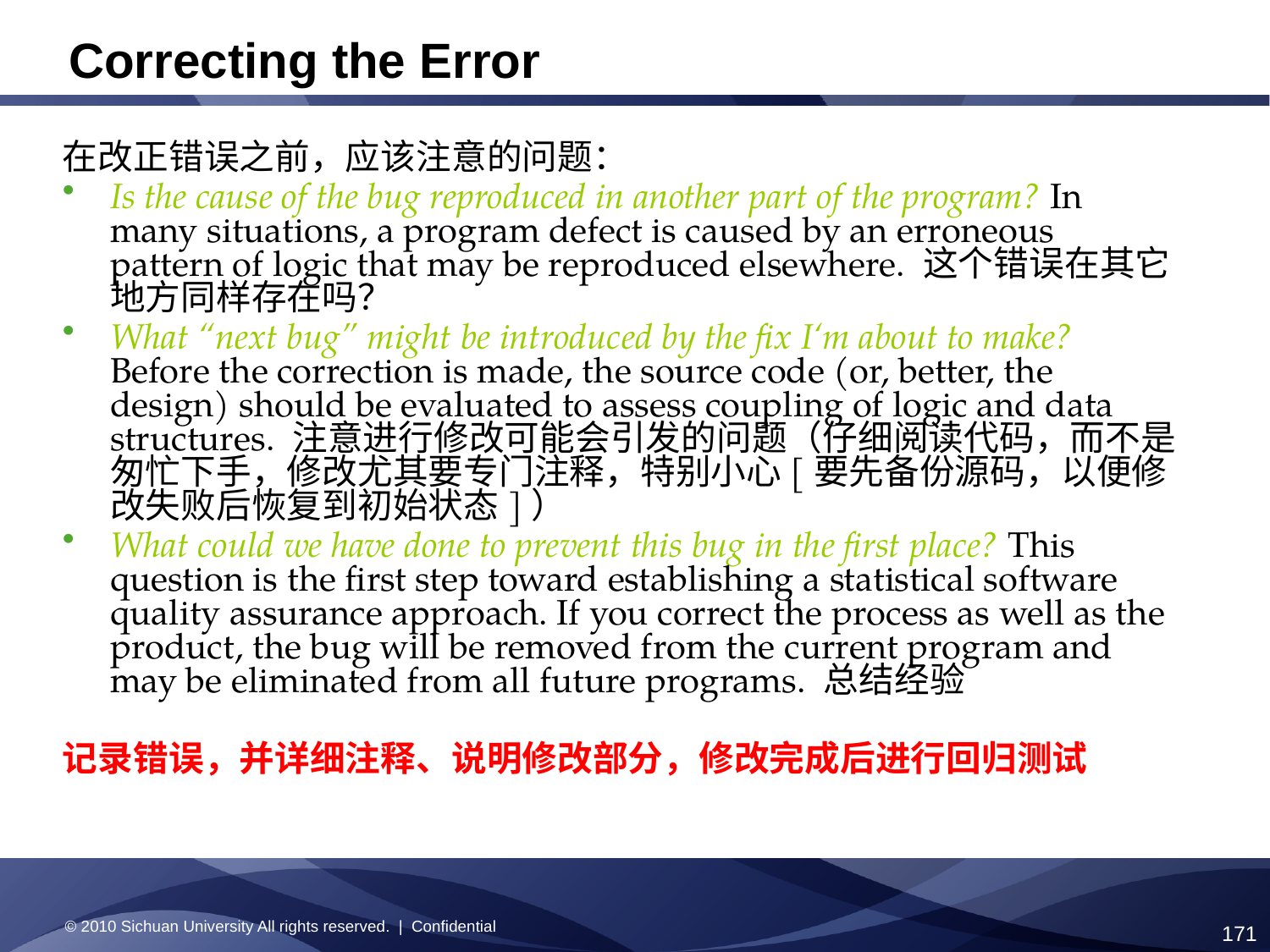

# Correcting the Error
在改正错误之前，应该注意的问题：
Is the cause of the bug reproduced in another part of the program? In many situations, a program defect is caused by an erroneous pattern of logic that may be reproduced elsewhere. 这个错误在其它地方同样存在吗？
What “next bug” might be introduced by the fix I‘m about to make? Before the correction is made, the source code (or, better, the design) should be evaluated to assess coupling of logic and data structures. 注意进行修改可能会引发的问题（仔细阅读代码，而不是匆忙下手，修改尤其要专门注释，特别小心[要先备份源码，以便修改失败后恢复到初始状态]）
What could we have done to prevent this bug in the first place? This question is the first step toward establishing a statistical software quality assurance approach. If you correct the process as well as the product, the bug will be removed from the current program and may be eliminated from all future programs. 总结经验

记录错误，并详细注释、说明修改部分，修改完成后进行回归测试
© 2010 Sichuan University All rights reserved.  |  Confidential
171